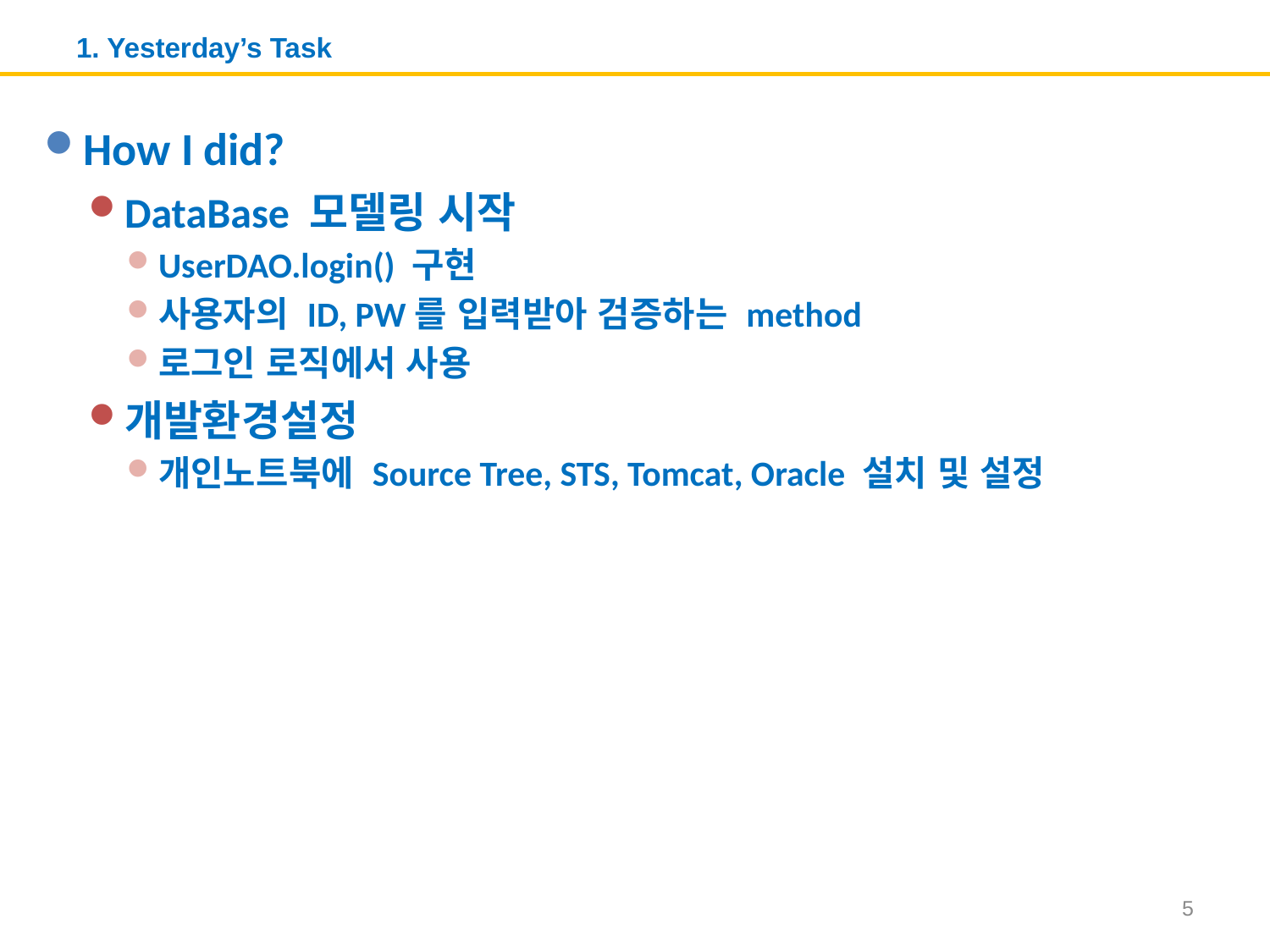

# 1. Yesterday’s Task
How I did?
DataBase 모델링 시작
UserDAO.login() 구현
사용자의 ID, PW를 입력받아 검증하는 method
로그인 로직에서 사용
개발환경설정
개인노트북에 Source Tree, STS, Tomcat, Oracle 설치 및 설정

5